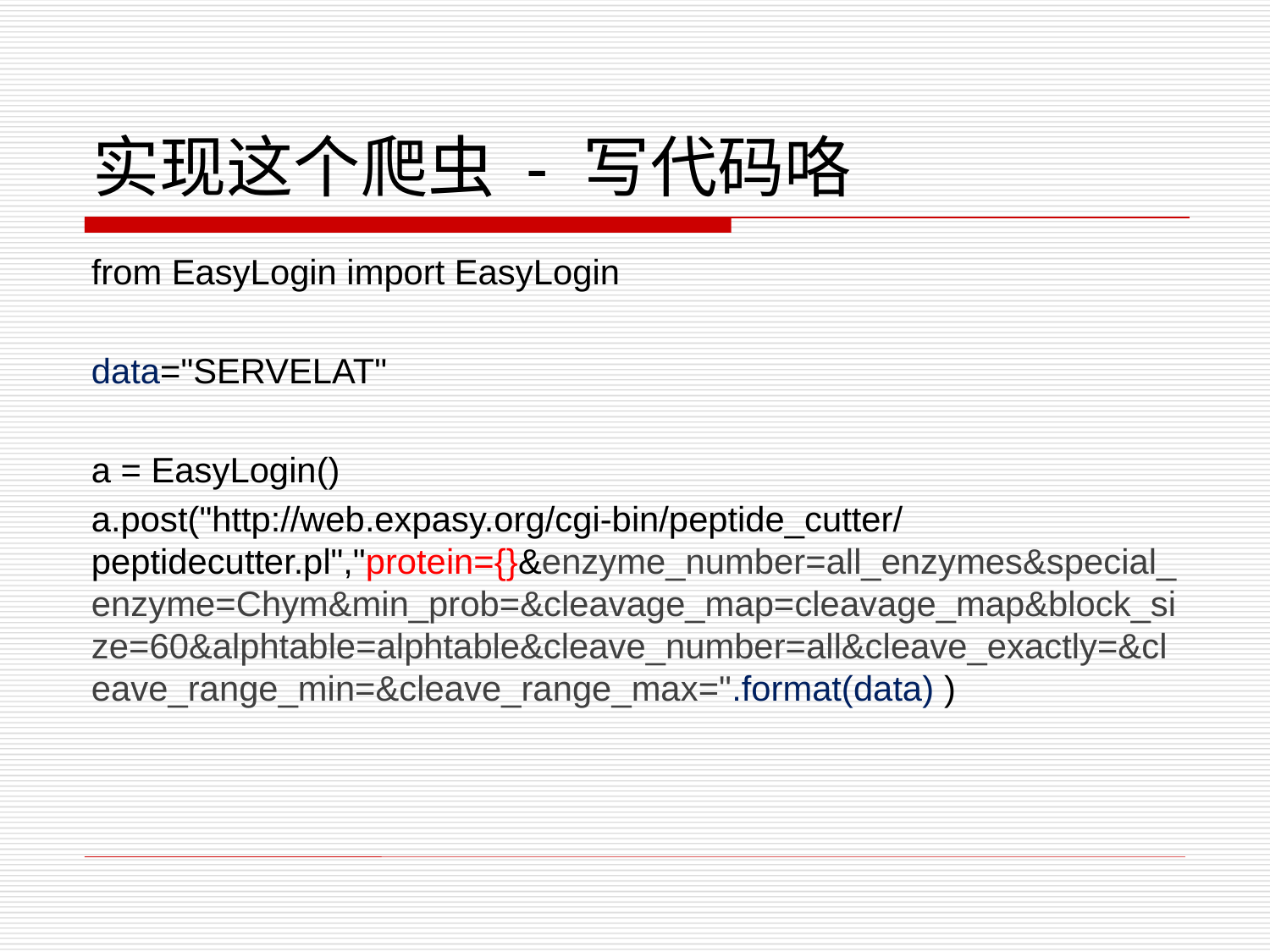

# 实现这个爬虫 - 写代码咯
from EasyLogin import EasyLogin

data="SERVELAT"

a = EasyLogin()
a.post("http://web.expasy.org/cgi-bin/peptide_cutter/peptidecutter.pl","protein={}&enzyme_number=all_enzymes&special_enzyme=Chym&min_prob=&cleavage_map=cleavage_map&block_size=60&alphtable=alphtable&cleave_number=all&cleave_exactly=&cleave_range_min=&cleave_range_max=".format(data) )